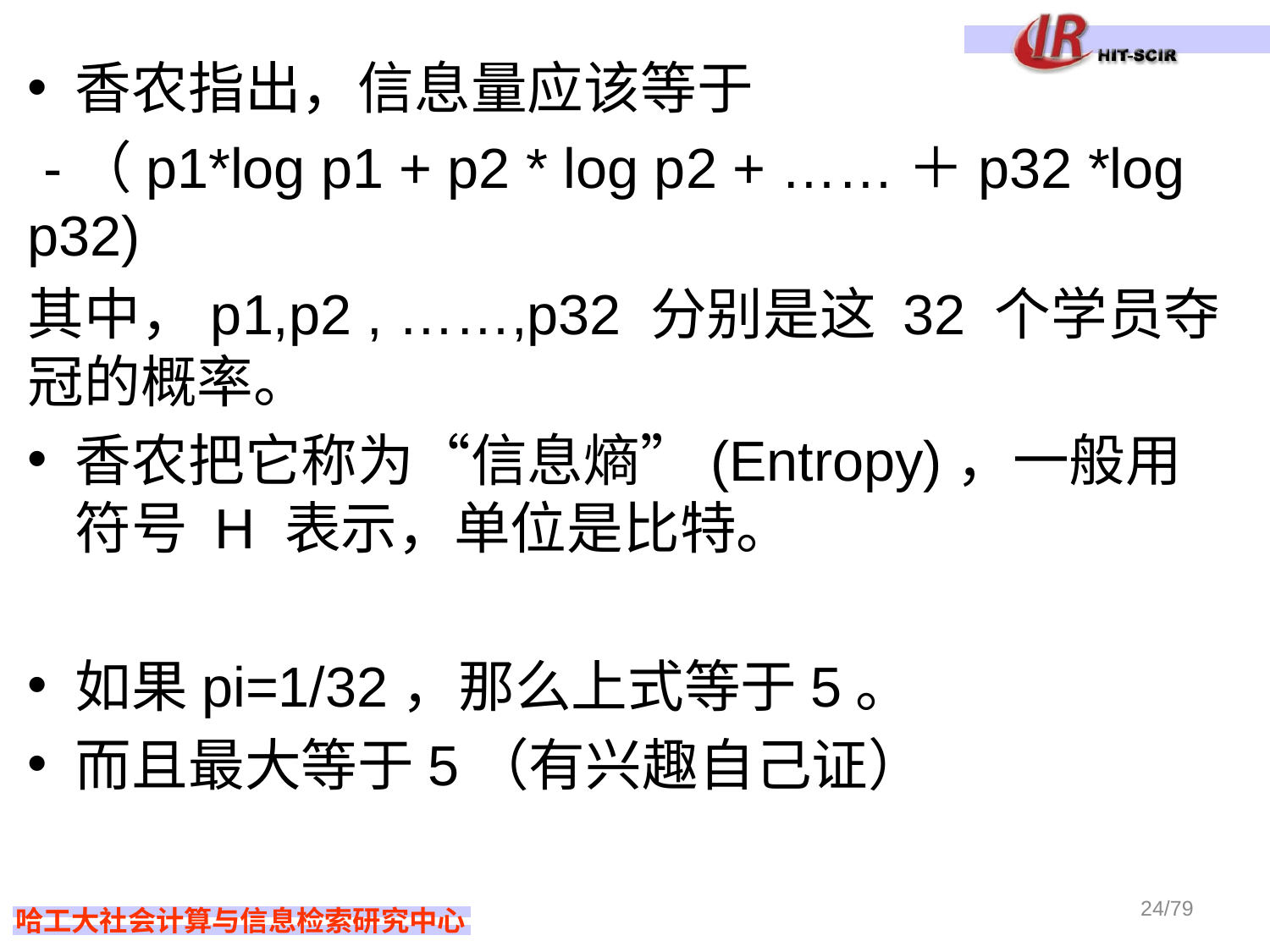

#
香农指出，信息量应该等于
 -（p1*log p1 + p2 * log p2 + ……＋p32 *log p32)
其中，p1,p2 , ……,p32 分别是这 32 个学员夺冠的概率。
香农把它称为“信息熵”(Entropy)，一般用符号 H 表示，单位是比特。

如果pi=1/32，那么上式等于5。
而且最大等于5（有兴趣自己证）

24/79